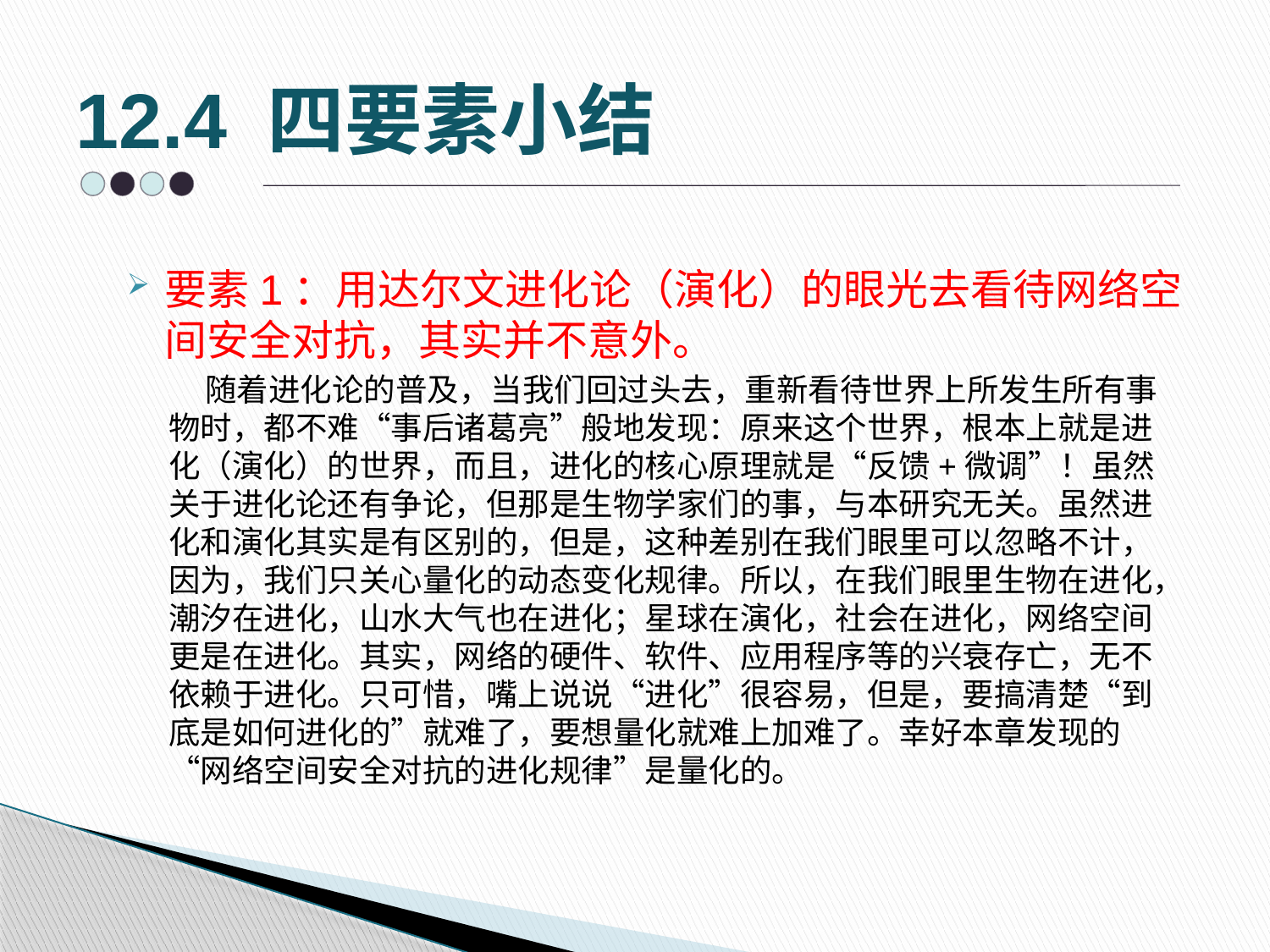

# 12.4 四要素小结

要素1：用达尔文进化论（演化）的眼光去看待网络空间安全对抗，其实并不意外。

    随着进化论的普及，当我们回过头去，重新看待世界上所发生所有事物时，都不难“事后诸葛亮”般地发现：原来这个世界，根本上就是进化（演化）的世界，而且，进化的核心原理就是“反馈+微调”！虽然关于进化论还有争论，但那是生物学家们的事，与本研究无关。虽然进化和演化其实是有区别的，但是，这种差别在我们眼里可以忽略不计，因为，我们只关心量化的动态变化规律。所以，在我们眼里生物在进化，潮汐在进化，山水大气也在进化；星球在演化，社会在进化，网络空间更是在进化。其实，网络的硬件、软件、应用程序等的兴衰存亡，无不依赖于进化。只可惜，嘴上说说“进化”很容易，但是，要搞清楚“到底是如何进化的”就难了，要想量化就难上加难了。幸好本章发现的“网络空间安全对抗的进化规律”是量化的。